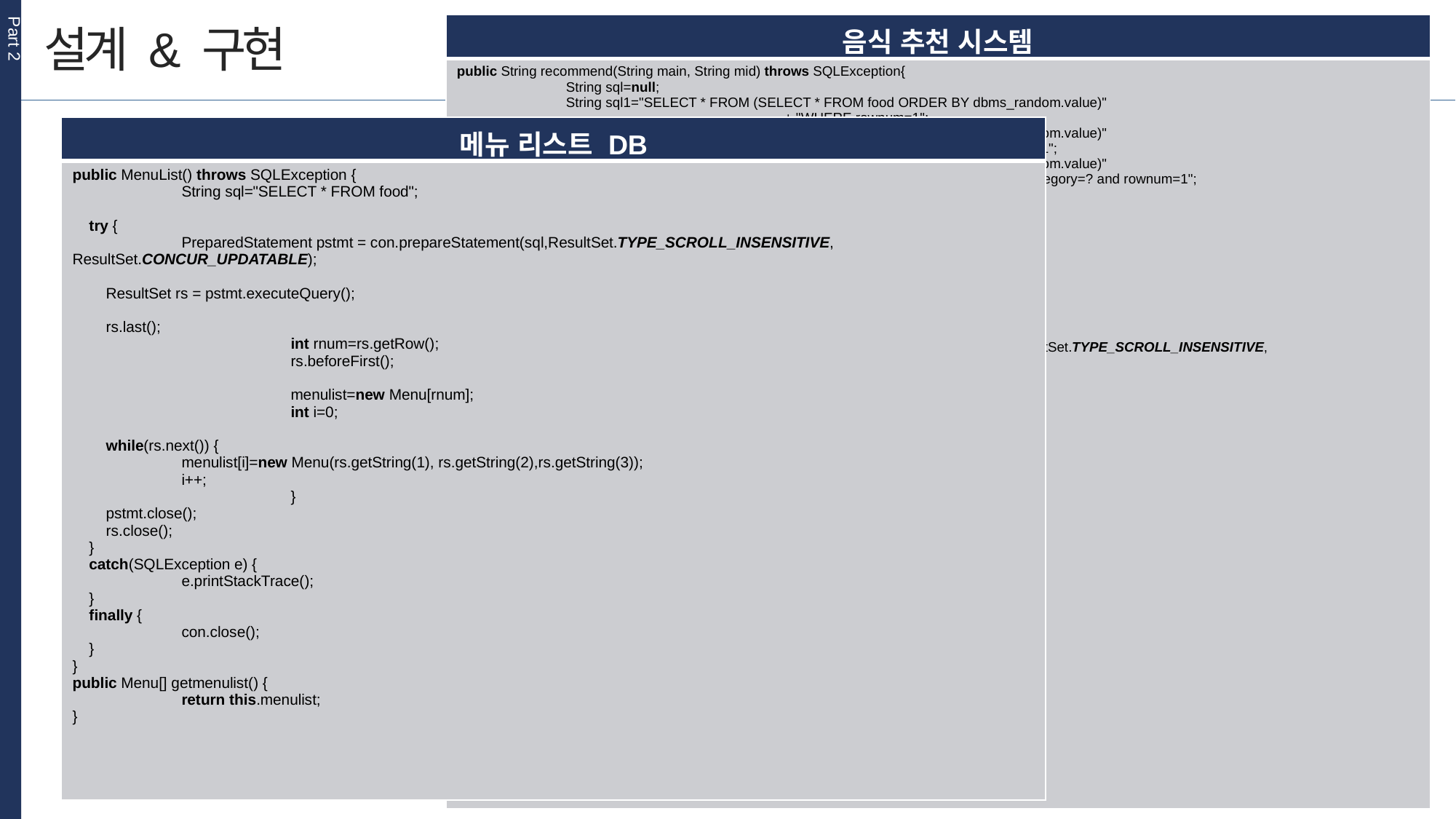

Part 2
설계 & 구현
| 음식 추천 시스템 |
| --- |
| public String recommend(String main, String mid) throws SQLException{ String sql=null; String sql1="SELECT \* FROM (SELECT \* FROM food ORDER BY dbms\_random.value)" + "WHERE rownum=1"; String sql2="SELECT \* FROM (SELECT \* FROM food ORDER BY dbms\_random.value)" + "WHERE maincategory=? and rownum=1"; String sql3="SELECT \* FROM (SELECT \* FROM food ORDER BY dbms\_random.value)" + "WHERE maincategory=? and middlecategory=? and rownum=1"; if(main.equals("") && mid.equals("")) { sql=sql1; } else if(mid.equals("") && !main.equals("")) { sql=sql2; } else sql=sql3; String val=null; try { PreparedStatement pstmt = con.prepareStatement(sql,ResultSet.TYPE\_SCROLL\_INSENSITIVE, ResultSet.CONCUR\_UPDATABLE); if(sql.equals(sql1)) { } else if(sql.equals(sql2)) { pstmt.setString(1, main); } else { pstmt.setString(1, main); pstmt.setString(2, mid); } ResultSet rs = pstmt.executeQuery(); if (rs.next()) val=rs.getString(1); pstmt.close(); } catch(SQLException e) { e.printStackTrace(); } finally { con.close(); } return val; } |
| 메뉴 리스트 DB |
| --- |
| public MenuList() throws SQLException { String sql="SELECT \* FROM food"; try { PreparedStatement pstmt = con.prepareStatement(sql,ResultSet.TYPE\_SCROLL\_INSENSITIVE, ResultSet.CONCUR\_UPDATABLE); ResultSet rs = pstmt.executeQuery(); rs.last(); int rnum=rs.getRow(); rs.beforeFirst(); menulist=new Menu[rnum]; int i=0;   while(rs.next()) { menulist[i]=new Menu(rs.getString(1), rs.getString(2),rs.getString(3)); i++; } pstmt.close(); rs.close(); } catch(SQLException e) { e.printStackTrace(); } finally { con.close(); } } public Menu[] getmenulist() { return this.menulist; } |